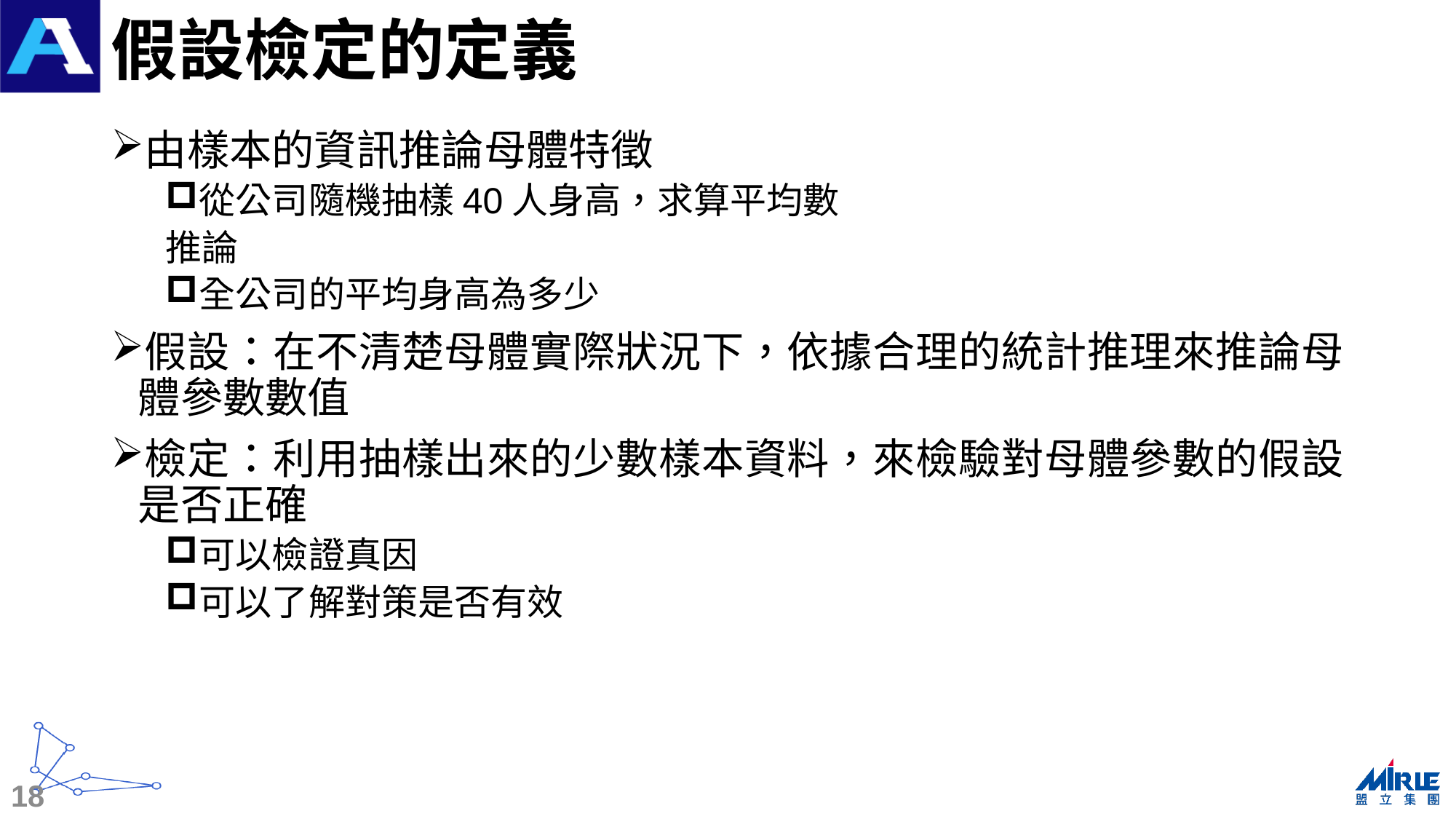

# 假設檢定的定義
由樣本的資訊推論母體特徵
從公司隨機抽樣40人身高，求算平均數
推論
全公司的平均身高為多少
假設：在不清楚母體實際狀況下，依據合理的統計推理來推論母體參數數值
檢定：利用抽樣出來的少數樣本資料，來檢驗對母體參數的假設是否正確
可以檢證真因
可以了解對策是否有效
18